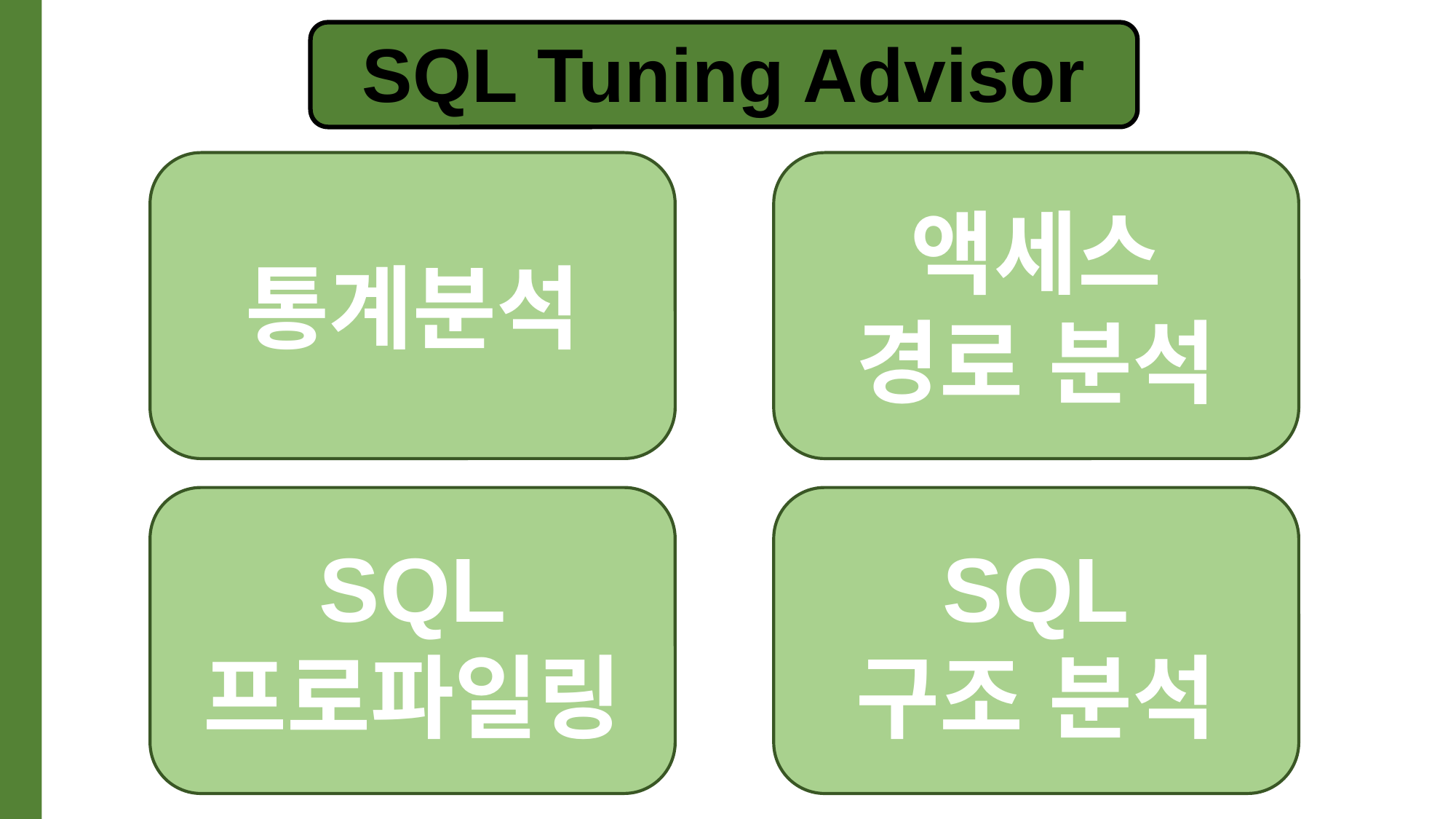

SQL Tuning Advisor
통계분석
액세스
경로 분석
SQL
프로파일링
SQL
구조 분석